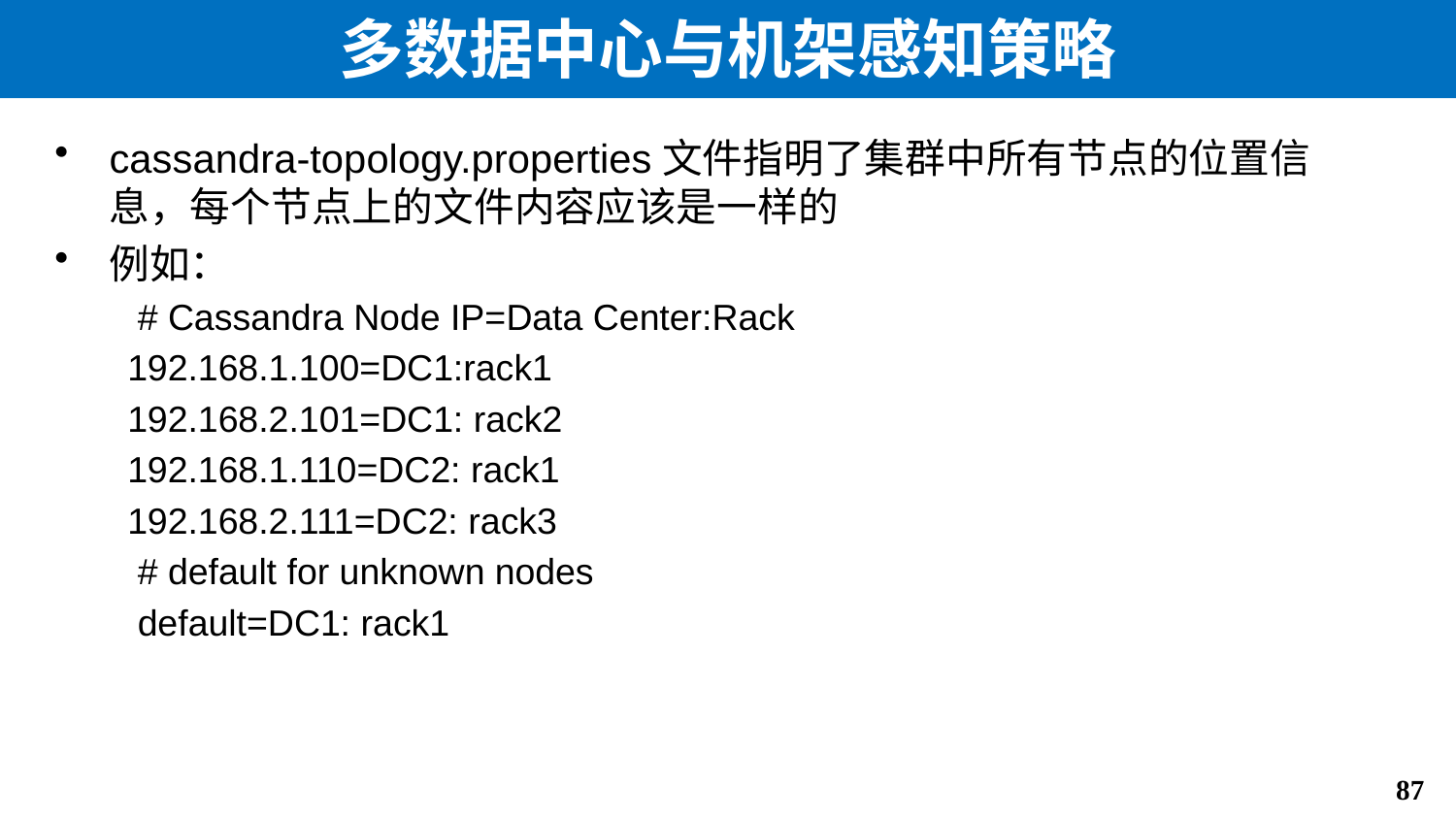

# 多数据中心与机架感知策略
cassandra-topology.properties文件指明了集群中所有节点的位置信息，每个节点上的文件内容应该是一样的
例如：
 # Cassandra Node IP=Data Center:Rack
192.168.1.100=DC1:rack1
192.168.2.101=DC1: rack2
192.168.1.110=DC2: rack1
192.168.2.111=DC2: rack3
 # default for unknown nodes
 default=DC1: rack1